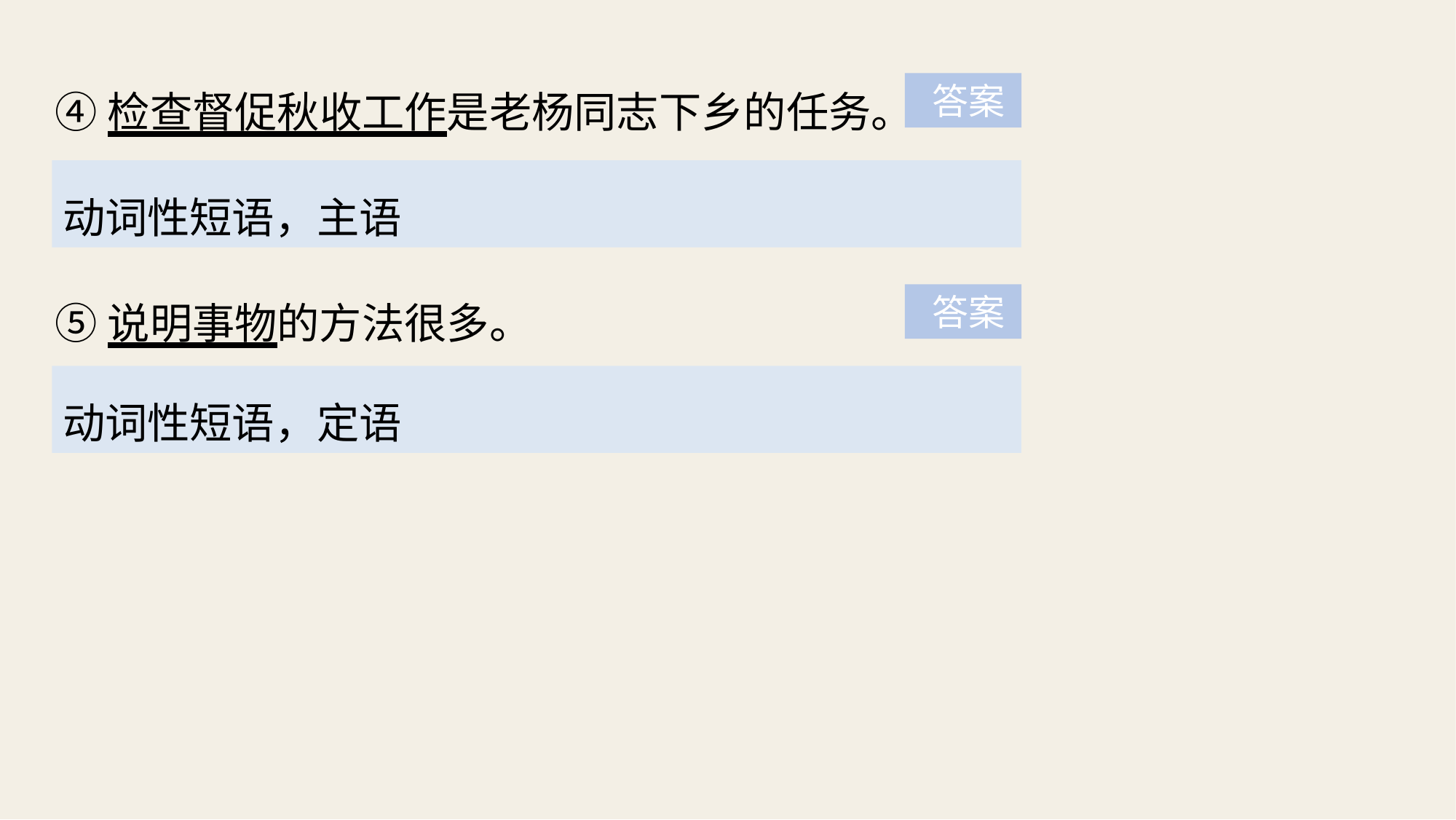

④检查督促秋收工作是老杨同志下乡的任务。
 答案
动词性短语，主语
⑤说明事物的方法很多。
 答案
动词性短语，定语